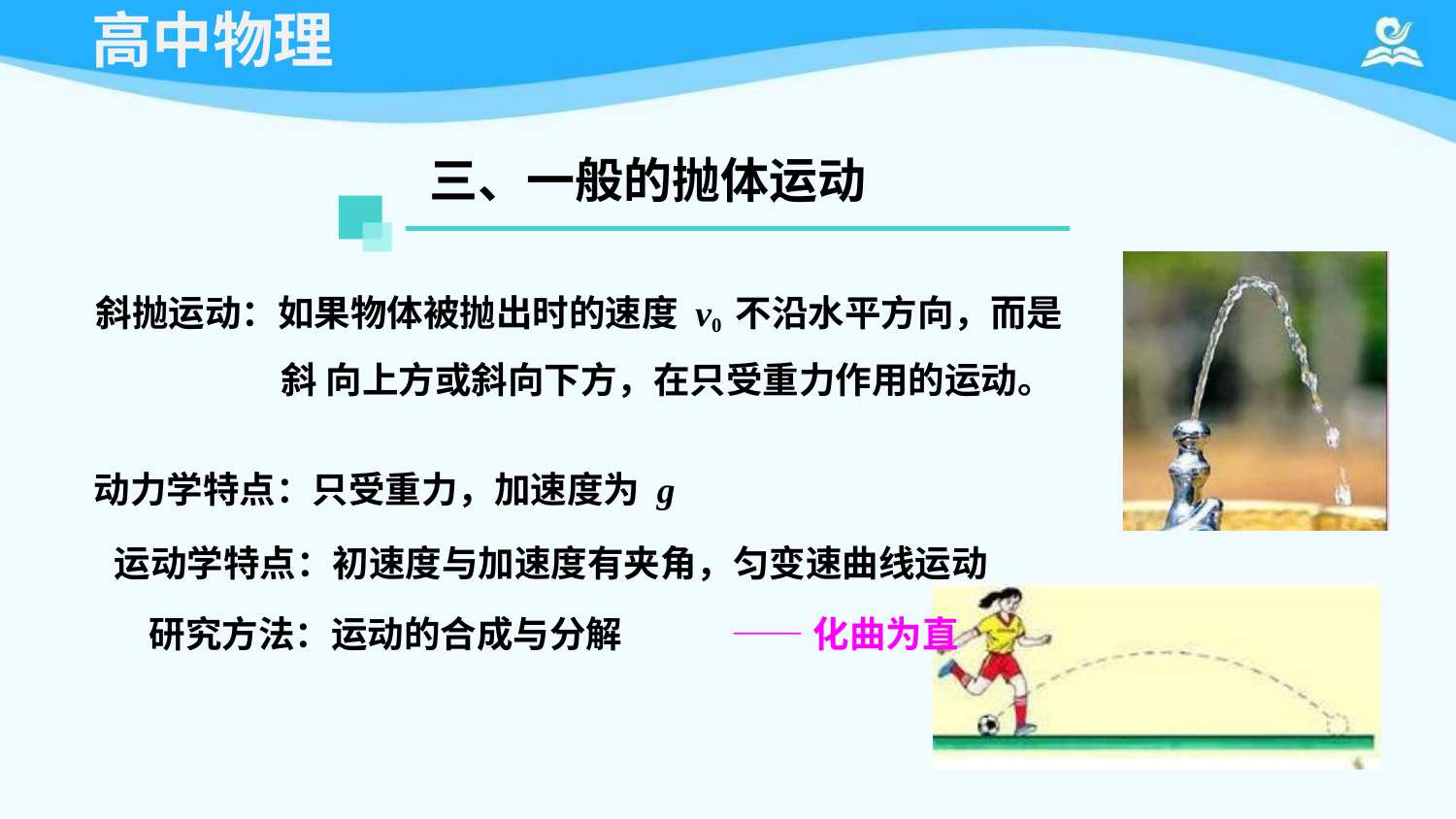

# 高中物理
三、一般的抛体运动

斜抛运动：如果物体被抛出时的速度 v0 不沿水平方向，而是斜 向上方或斜向下方，在只受重力作用的运动。

动力学特点：只受重力，加速度为 g
运动学特点：初速度与加速度有夹角，匀变速曲线运动 研究方法：运动的合成与分解	—— 化曲为直